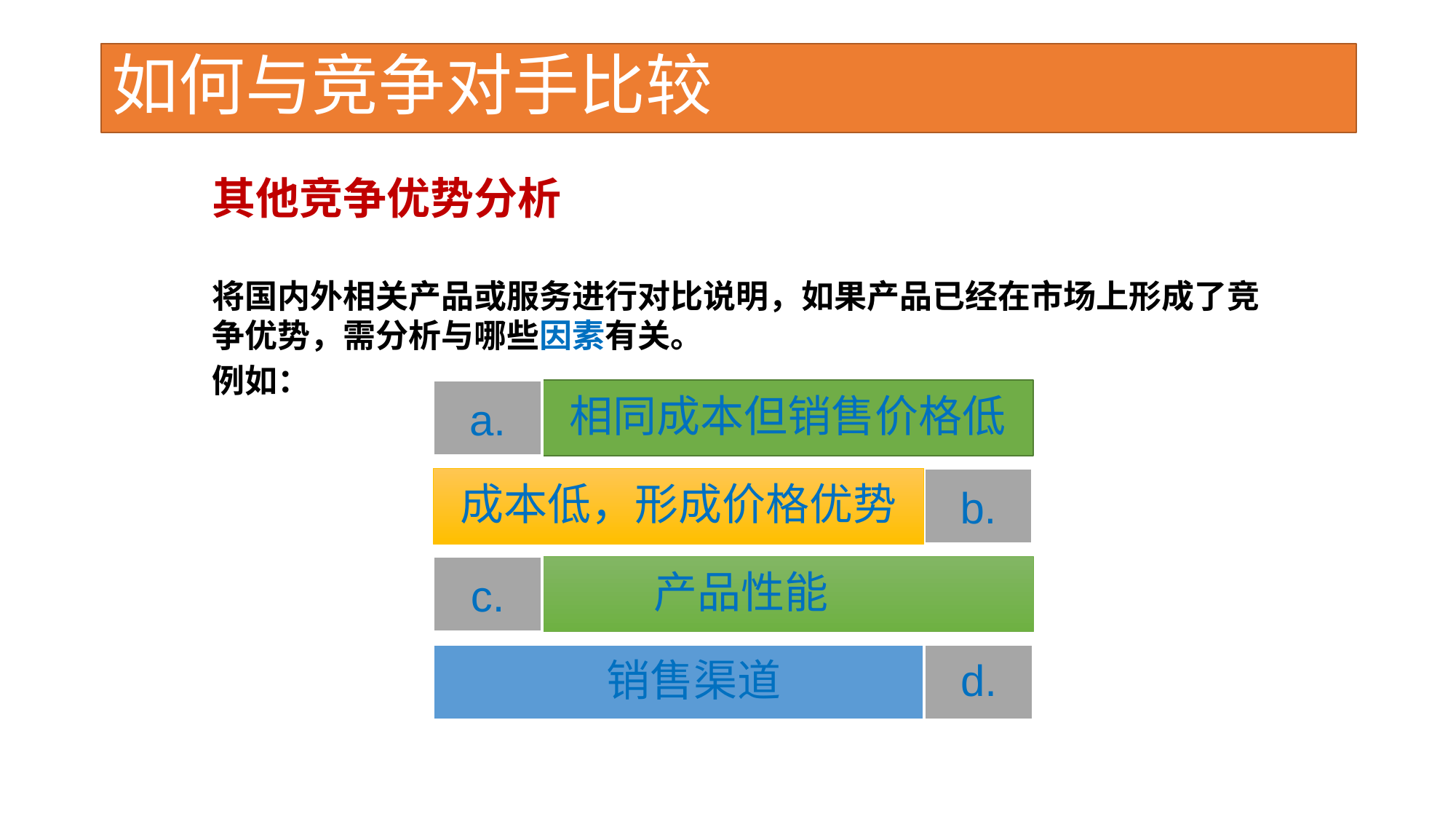

# 如何与竞争对手比较
其他竞争优势分析

将国内外相关产品或服务进行对比说明，如果产品已经在市场上形成了竞争优势，需分析与哪些因素有关。
例如：
a.
相同成本但销售价格低
成本低，形成价格优势
b.
c.
             产品性能
  销售渠道
d.